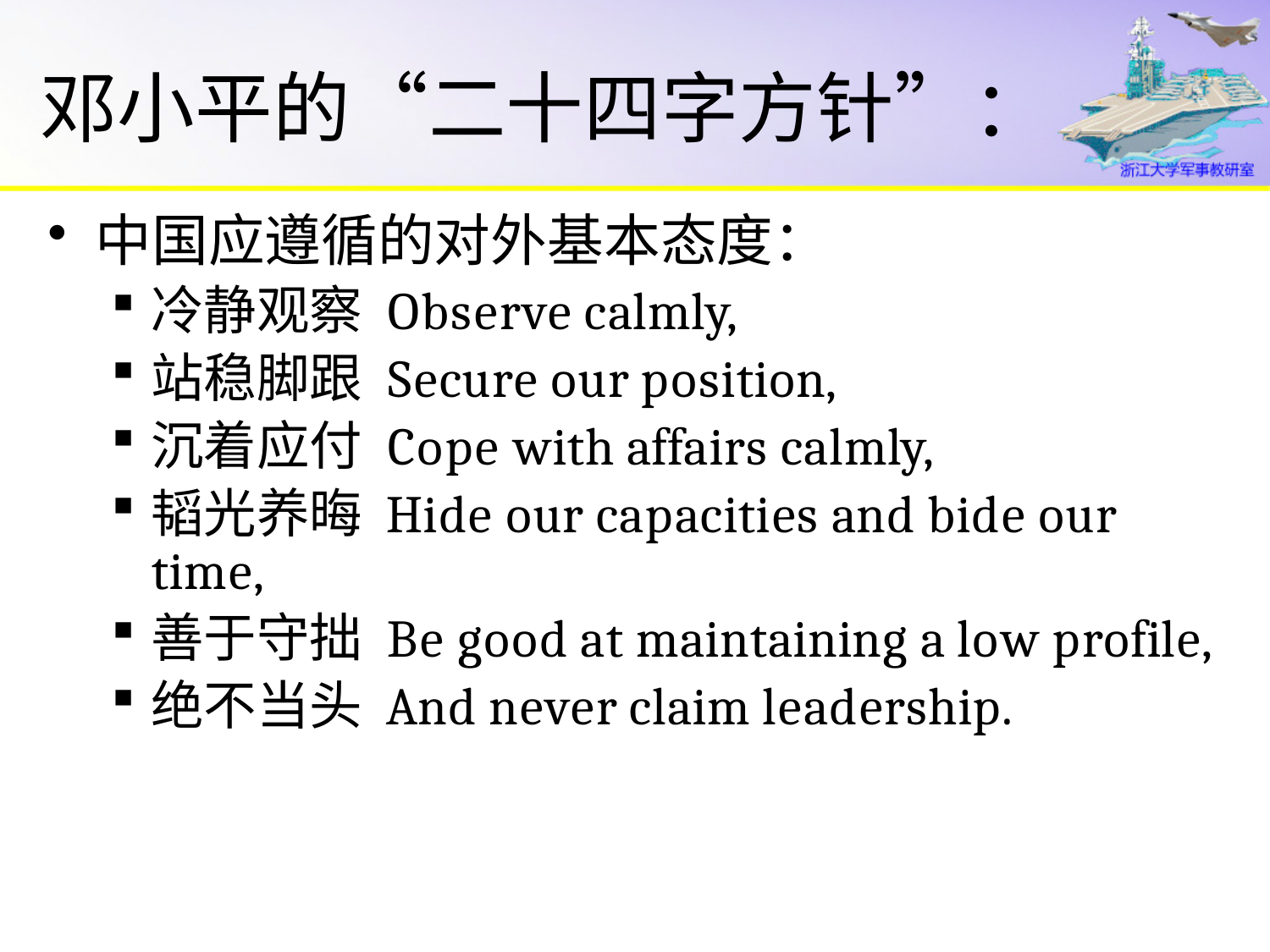

# 邓小平的“二十四字方针”：
中国应遵循的对外基本态度：
冷静观察 Observe calmly,
站稳脚跟 Secure our position,
沉着应付 Cope with affairs calmly,
韬光养晦 Hide our capacities and bide our time,
善于守拙 Be good at maintaining a low profile,
绝不当头 And never claim leadership.